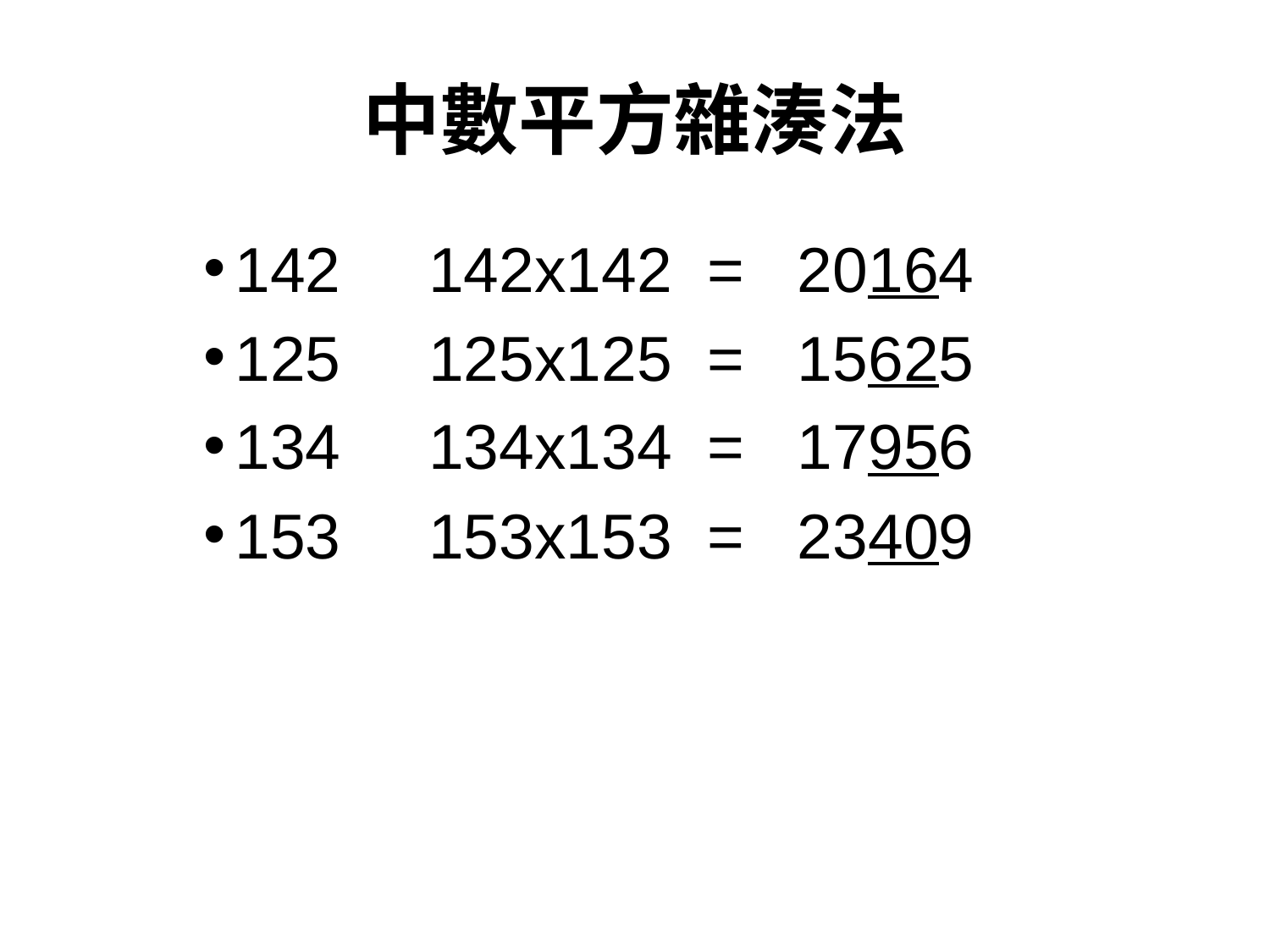

# 中數平方雜湊法
142     142x142  =   20164
125     125x125  =   15625
134     134x134  =   17956
153     153x153  =   23409